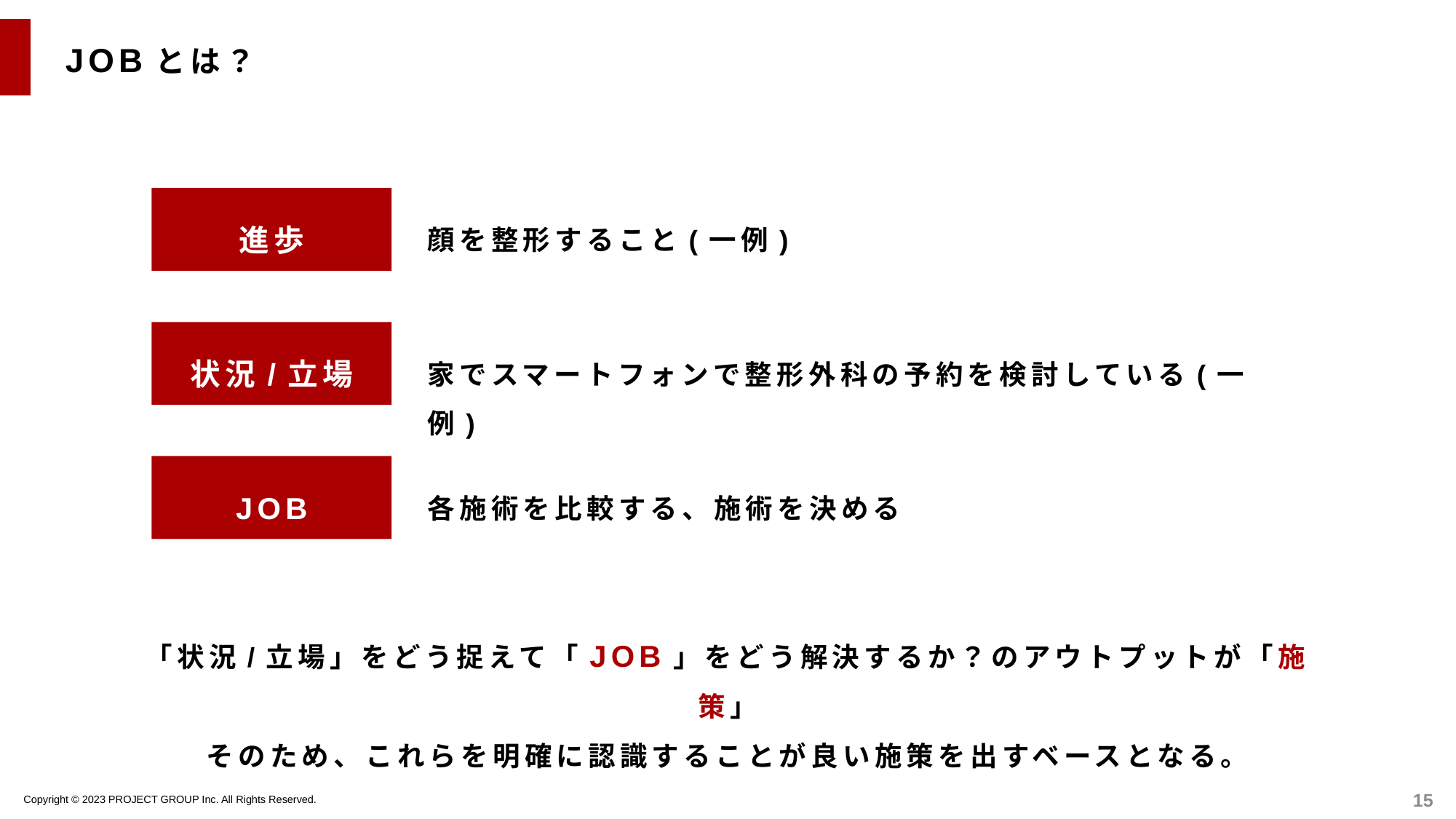

JOBとは？

進歩
顔を整形すること(一例)

状況/立場
家でスマートフォンで整形外科の予約を検討している(一例)

JOB
各施術を比較する、施術を決める
「状況/立場」をどう捉えて「JOB」をどう解決するか？のアウトプットが「施策」
そのため、これらを明確に認識することが良い施策を出すベースとなる。
15
Copyright © 2023 PROJECT GROUP Inc. All Rights Reserved.